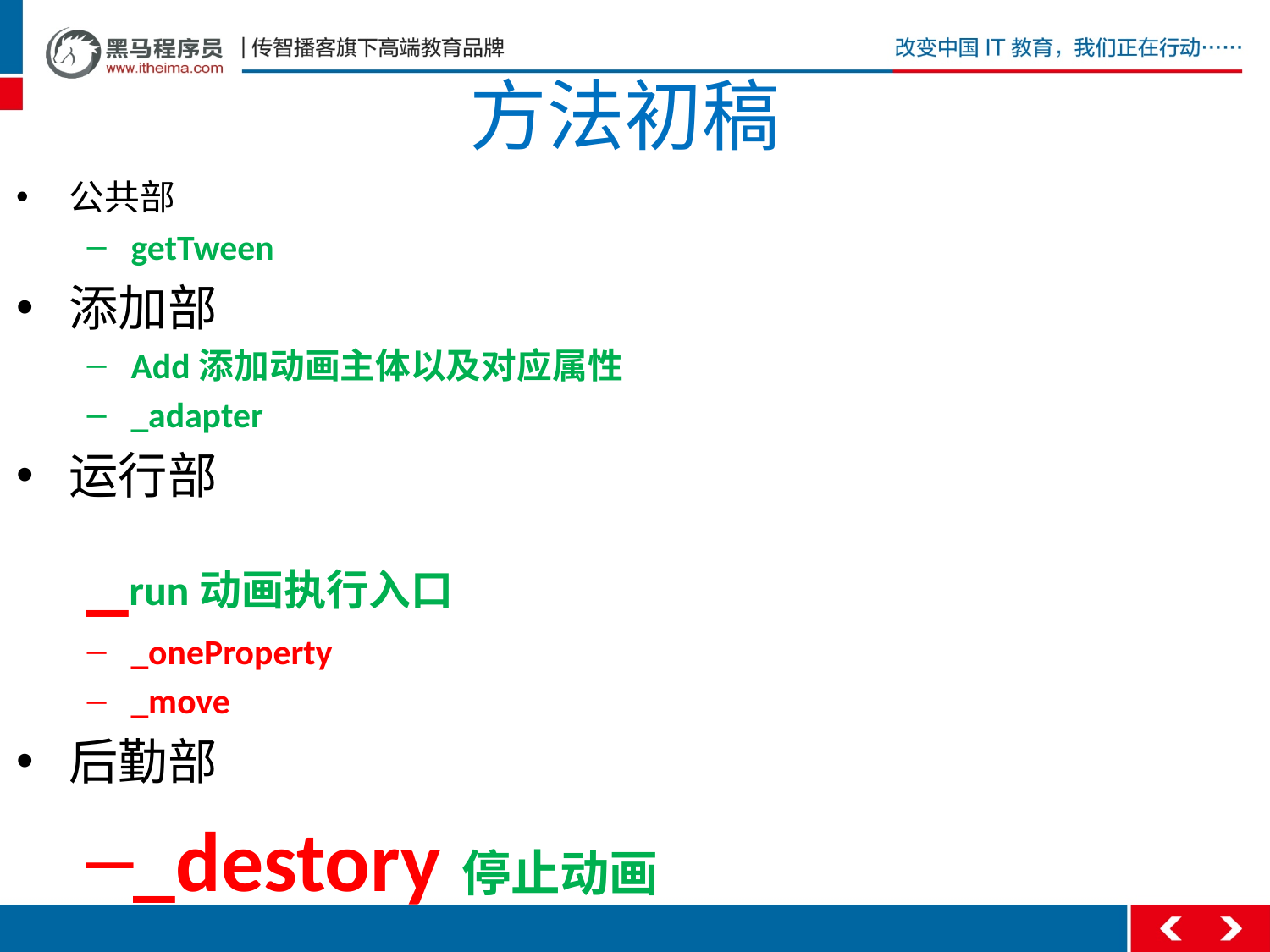

# 方法初稿
公共部
getTween
添加部
Add添加动画主体以及对应属性
_adapter
运行部
_run动画执行入口
_oneProperty
_move
后勤部
_destory停止动画